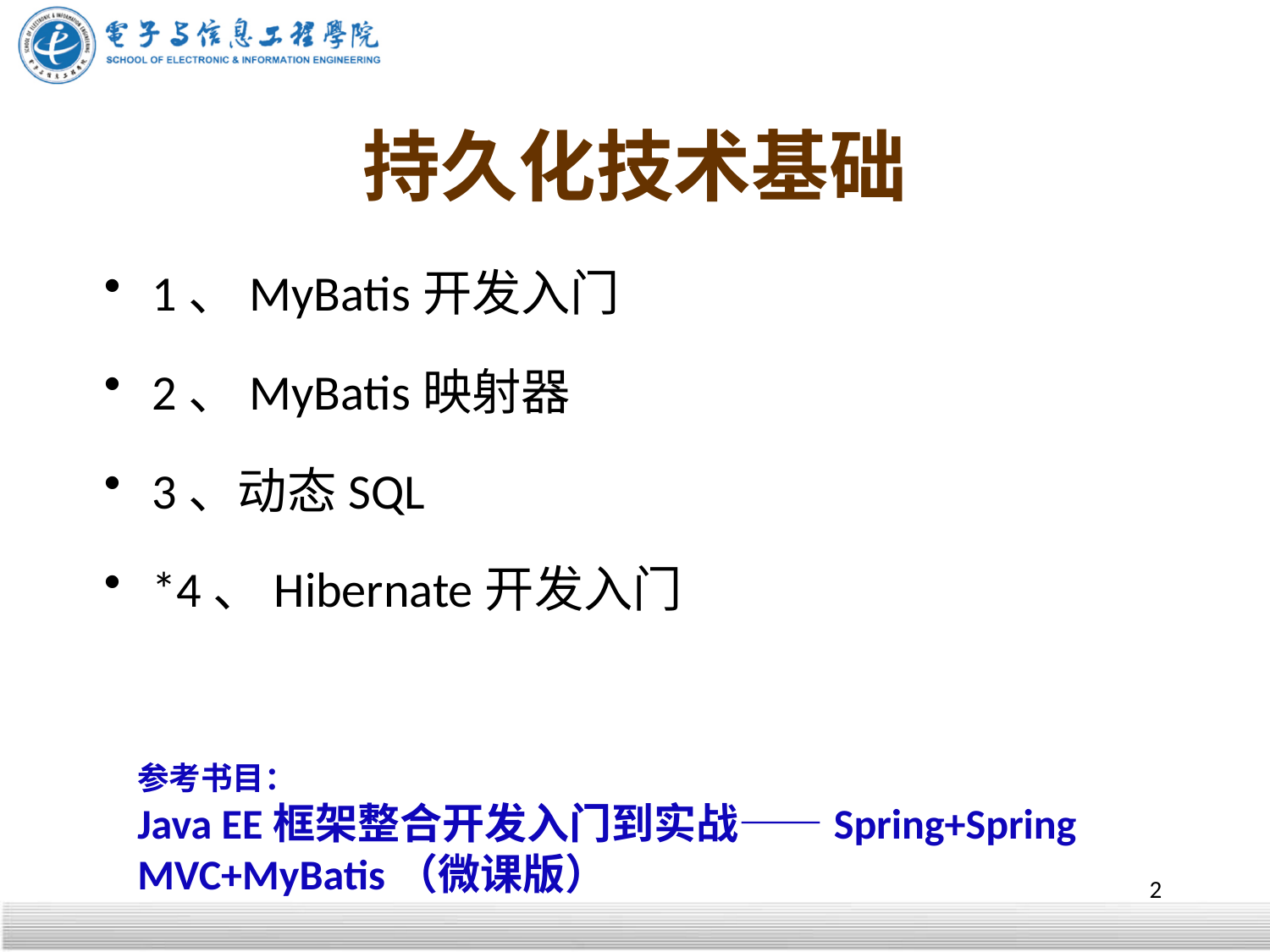

# 持久化技术基础
1、MyBatis开发入门
2、MyBatis映射器
3、动态SQL
*4、Hibernate开发入门
参考书目：
Java EE框架整合开发入门到实战——Spring+Spring MVC+MyBatis（微课版）
2